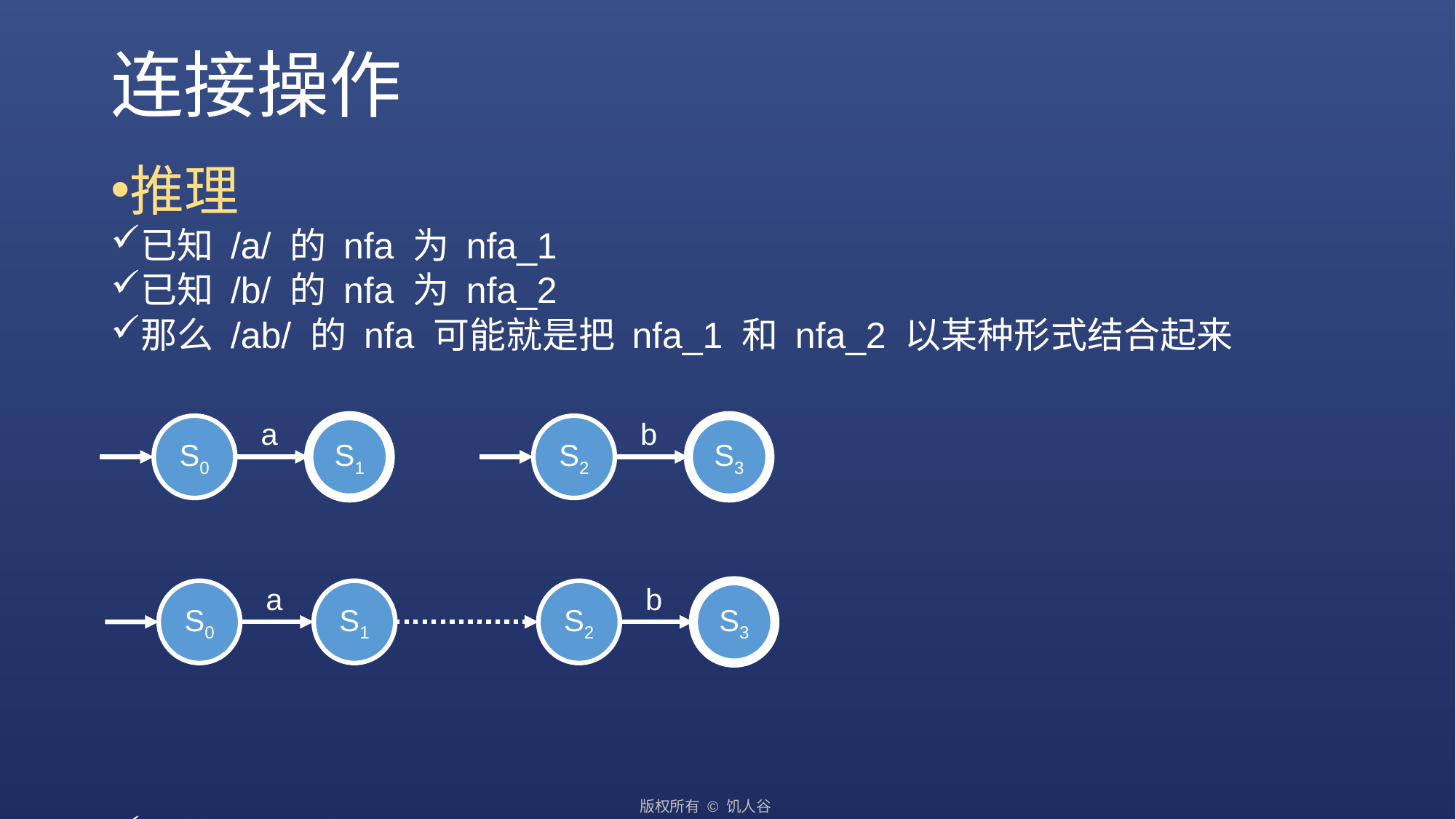

# 连接操作
推理
已知 /a/ 的 nfa 为 nfa_1
已知 /b/ 的 nfa 为 nfa_2
那么 /ab/ 的 nfa 可能就是把 nfa_1 和 nfa_2 以某种形式结合起来

这样是不是就行了？
a
S0
S1
b
S2
S3
b
a
S2
S3
S0
S1